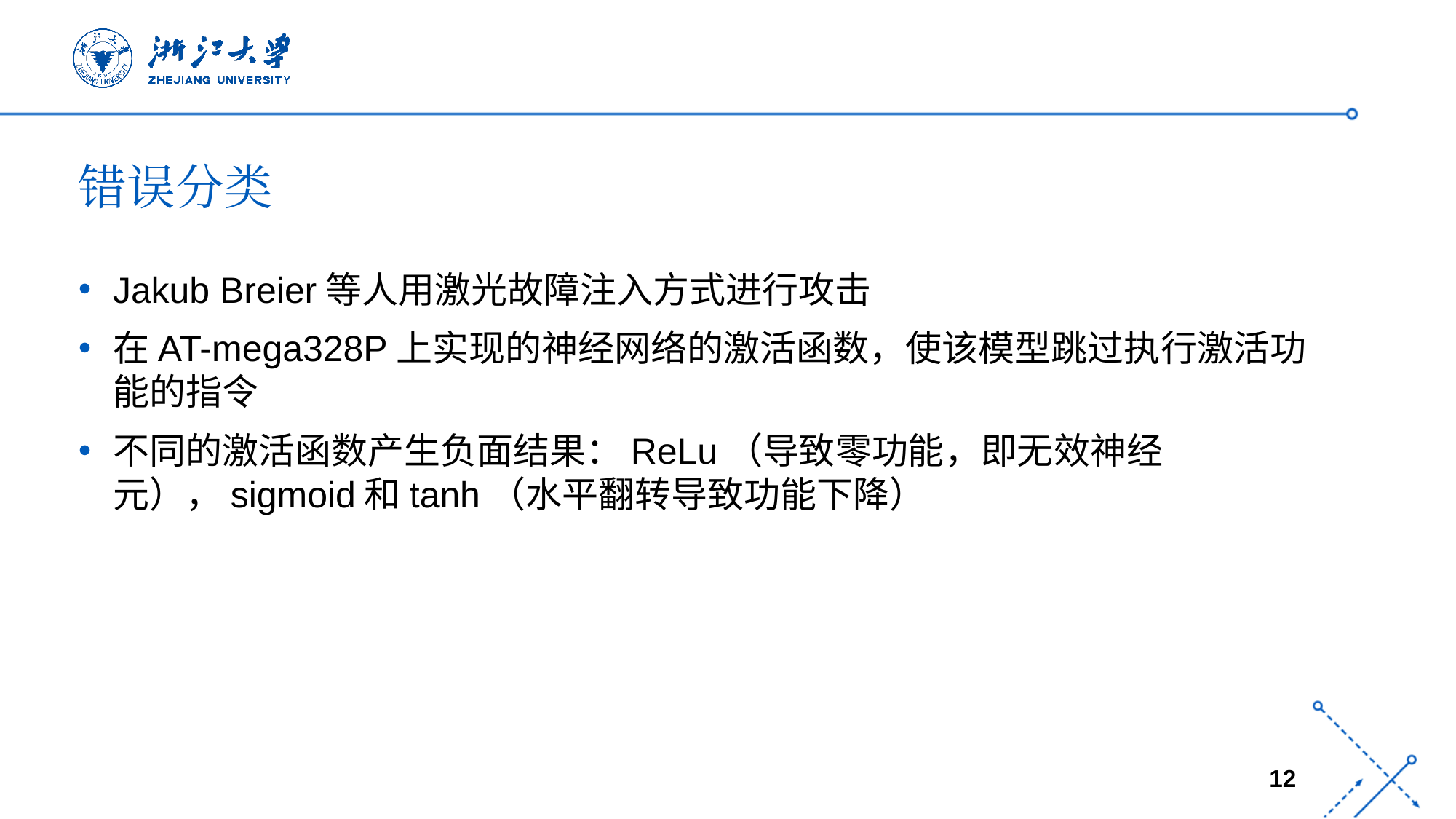

# 错误分类
Jakub Breier等人用激光故障注入方式进行攻击
在AT-mega328P上实现的神经网络的激活函数，使该模型跳过执行激活功能的指令
不同的激活函数产生负面结果：ReLu（导致零功能，即无效神经元），sigmoid和tanh（水平翻转导致功能下降）